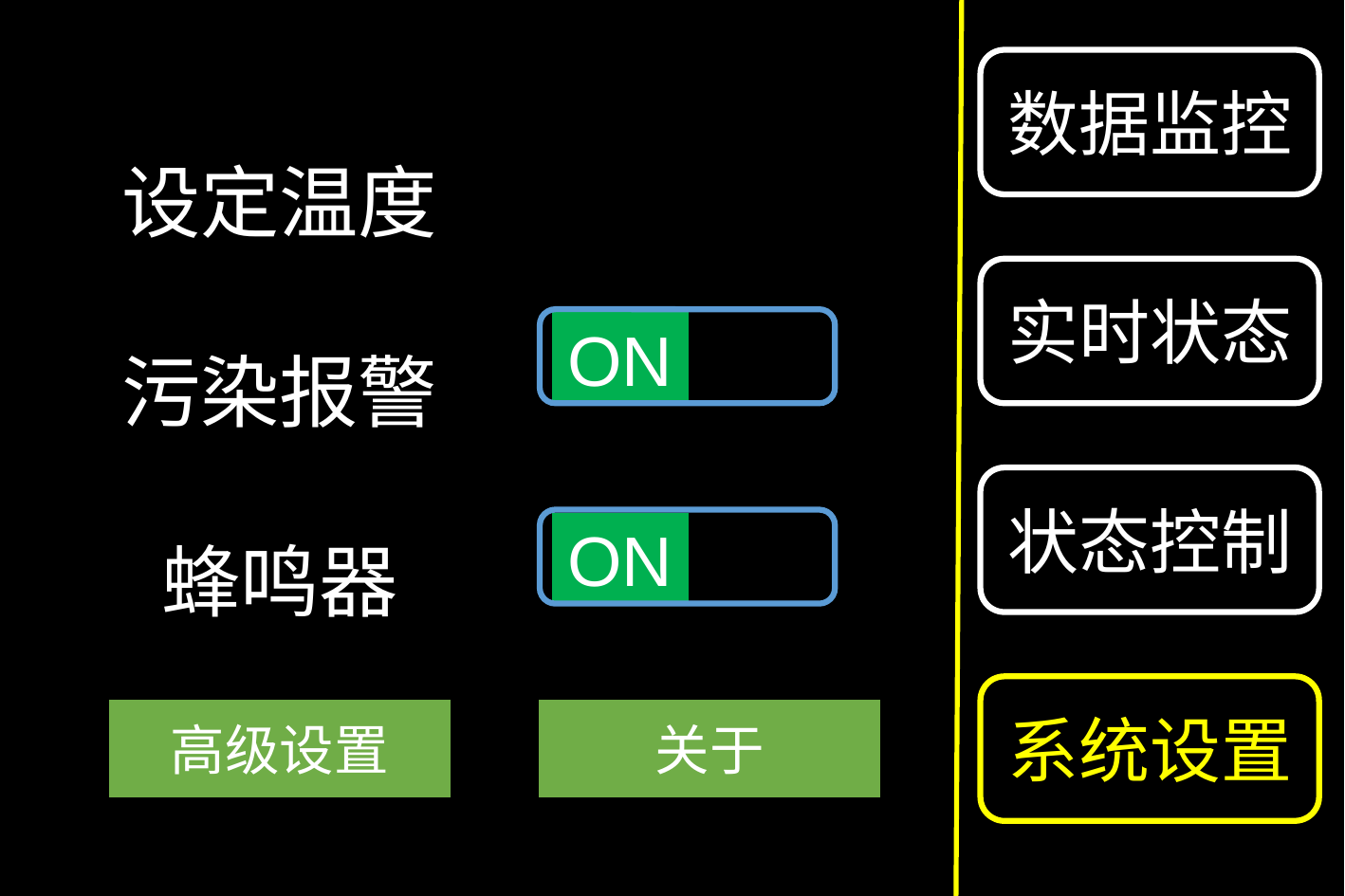

数据监控
设定温度污染报警蜂鸣器
实时状态

ON
状态控制

ON
系统设置
高级设置
关于